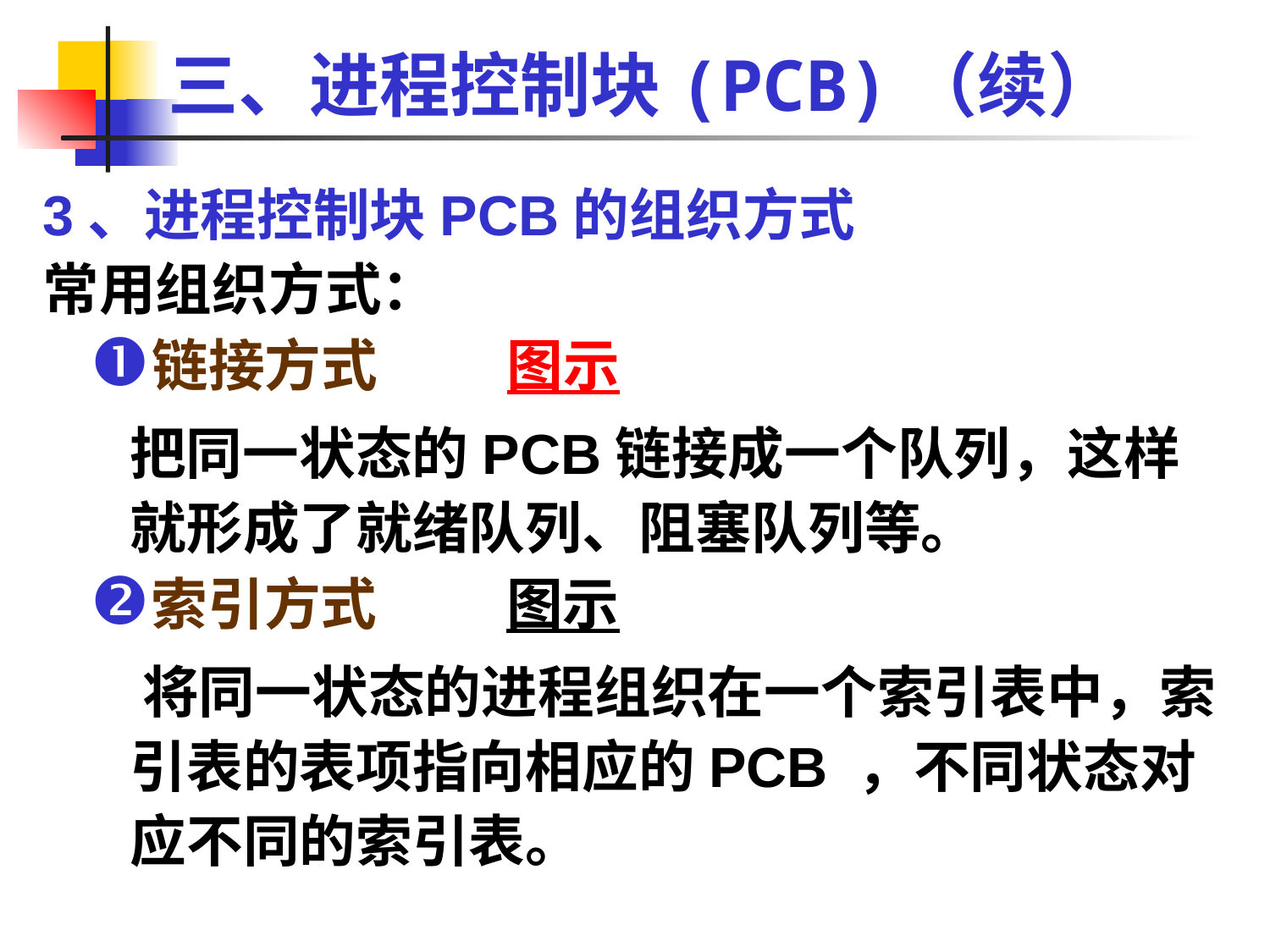

# 三、进程控制块(PCB)（续）
3、进程控制块PCB的组织方式
常用组织方式：
链接方式          图示
  把同一状态的PCB链接成一个队列，这样就形成了就绪队列、阻塞队列等。
索引方式          图示
   将同一状态的进程组织在一个索引表中，索引表的表项指向相应的PCB ，不同状态对应不同的索引表。